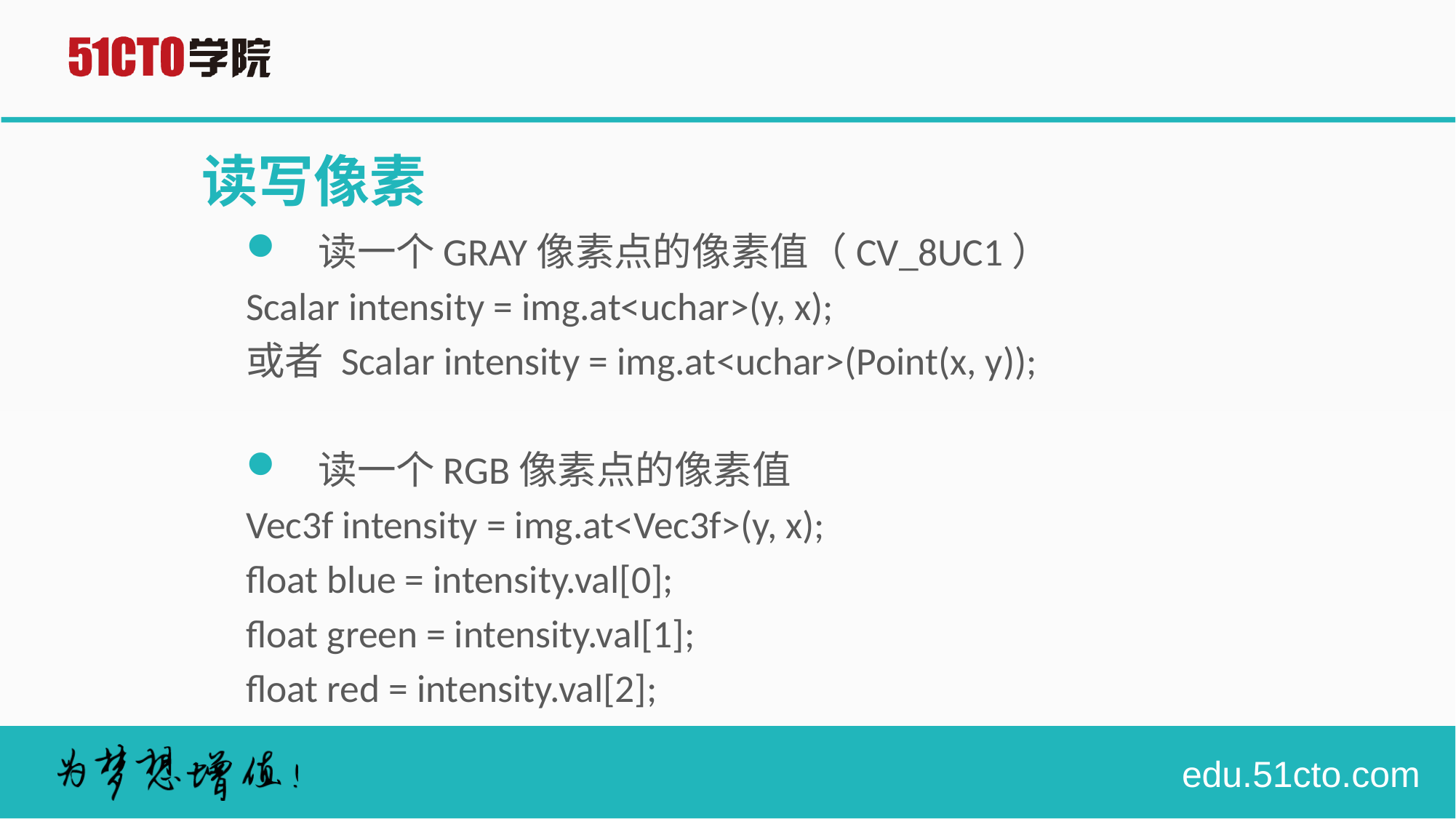

# 读写像素
读一个GRAY像素点的像素值（CV_8UC1）
Scalar intensity = img.at<uchar>(y, x);
或者 Scalar intensity = img.at<uchar>(Point(x, y));

读一个RGB像素点的像素值
Vec3f intensity = img.at<Vec3f>(y, x);
float blue = intensity.val[0];
float green = intensity.val[1];
float red = intensity.val[2];